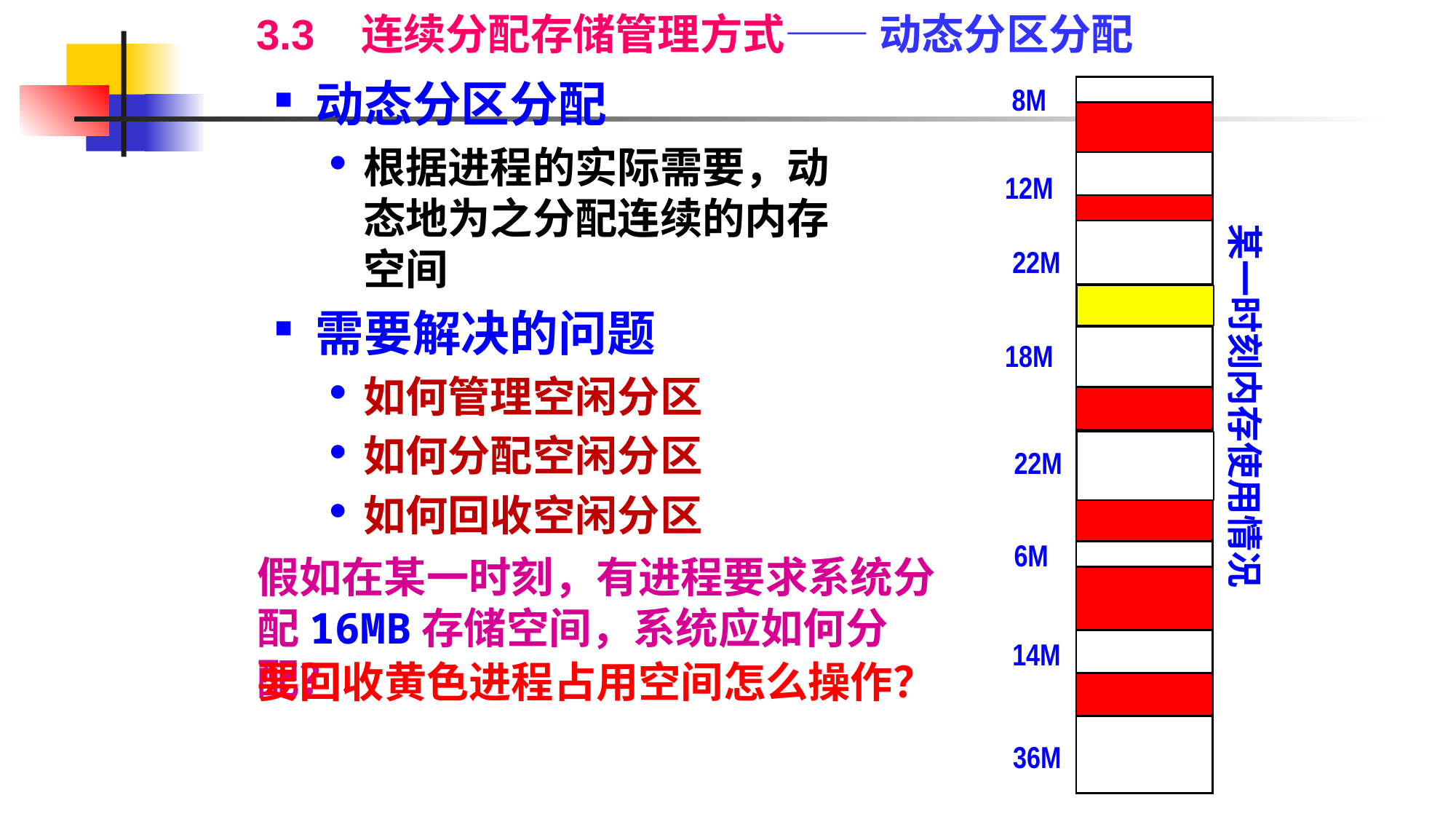

3.3   连续分配存储管理方式—— 动态分区分配
动态分区分配
根据进程的实际需要，动态地为之分配连续的内存空间
需要解决的问题
如何管理空闲分区
如何分配空闲分区
如何回收空闲分区
|  |
| --- |
|  |
|  |
|  |
|  |
|  |
|  |
|  |
|  |
|  |
|  |
|  |
|  |
|  |
|  |
|  |
 8M

12M
某一时刻内存使用情况
22M

18M

22M
6M
假如在某一时刻，有进程要求系统分配16MB存储空间，系统应如何分配？
14M
要回收黄色进程占用空间怎么操作？
36M